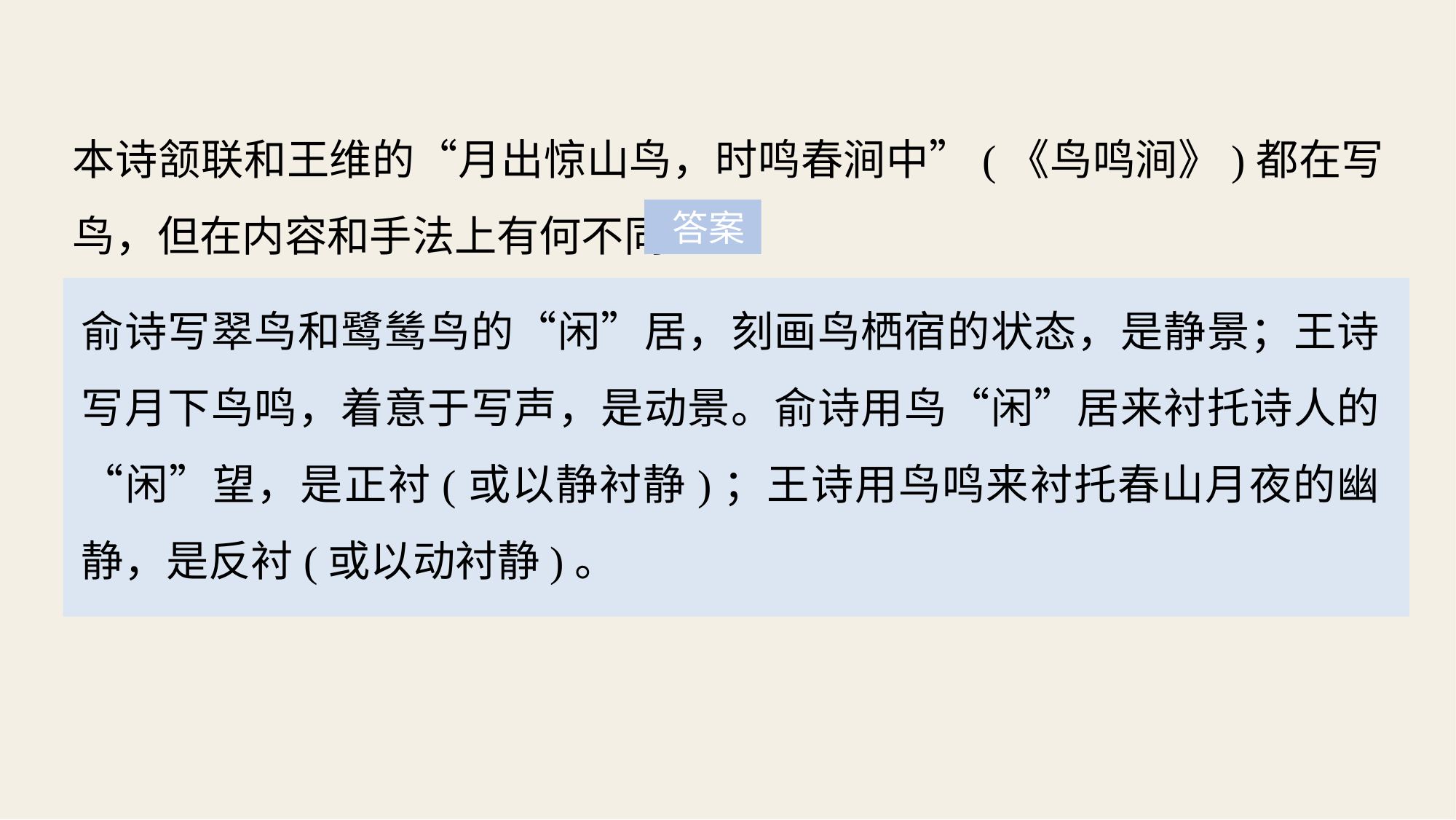

本诗颔联和王维的“月出惊山鸟，时鸣春涧中”(《鸟鸣涧》)都在写鸟，但在内容和手法上有何不同？
 答案
俞诗写翠鸟和鹭鸶鸟的“闲”居，刻画鸟栖宿的状态，是静景；王诗写月下鸟鸣，着意于写声，是动景。俞诗用鸟“闲”居来衬托诗人的“闲”望，是正衬(或以静衬静)；王诗用鸟鸣来衬托春山月夜的幽静，是反衬(或以动衬静)。